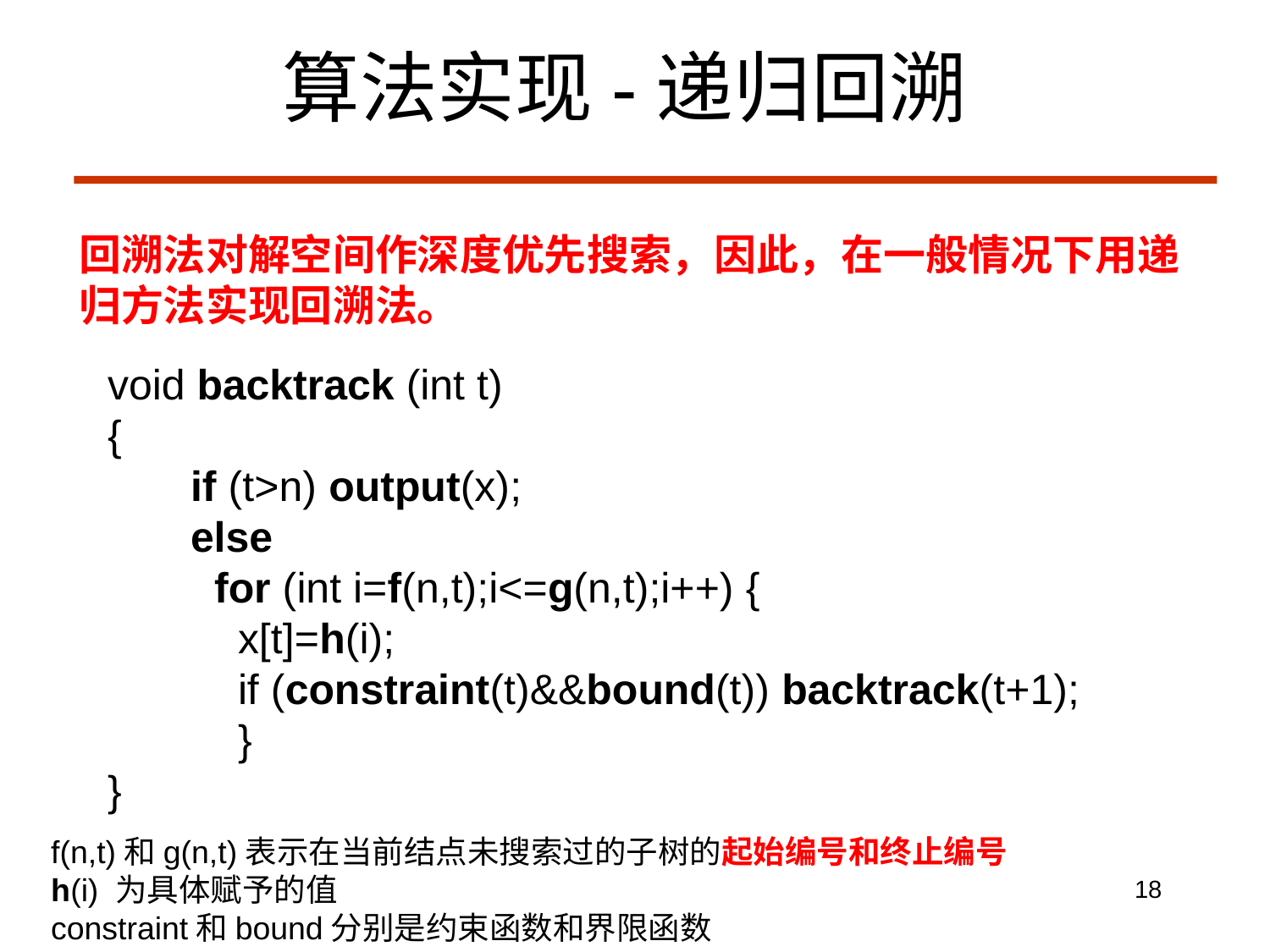

算法实现-递归回溯
回溯法对解空间作深度优先搜索，因此，在一般情况下用递归方法实现回溯法。
void backtrack (int t)
{
       if (t>n) output(x);
       else
         for (int i=f(n,t);i<=g(n,t);i++) {
           x[t]=h(i);
           if (constraint(t)&&bound(t)) backtrack(t+1);
           }
}
f(n,t)和g(n,t)表示在当前结点未搜索过的子树的起始编号和终止编号
h(i) 为具体赋予的值
constraint和bound分别是约束函数和界限函数
18